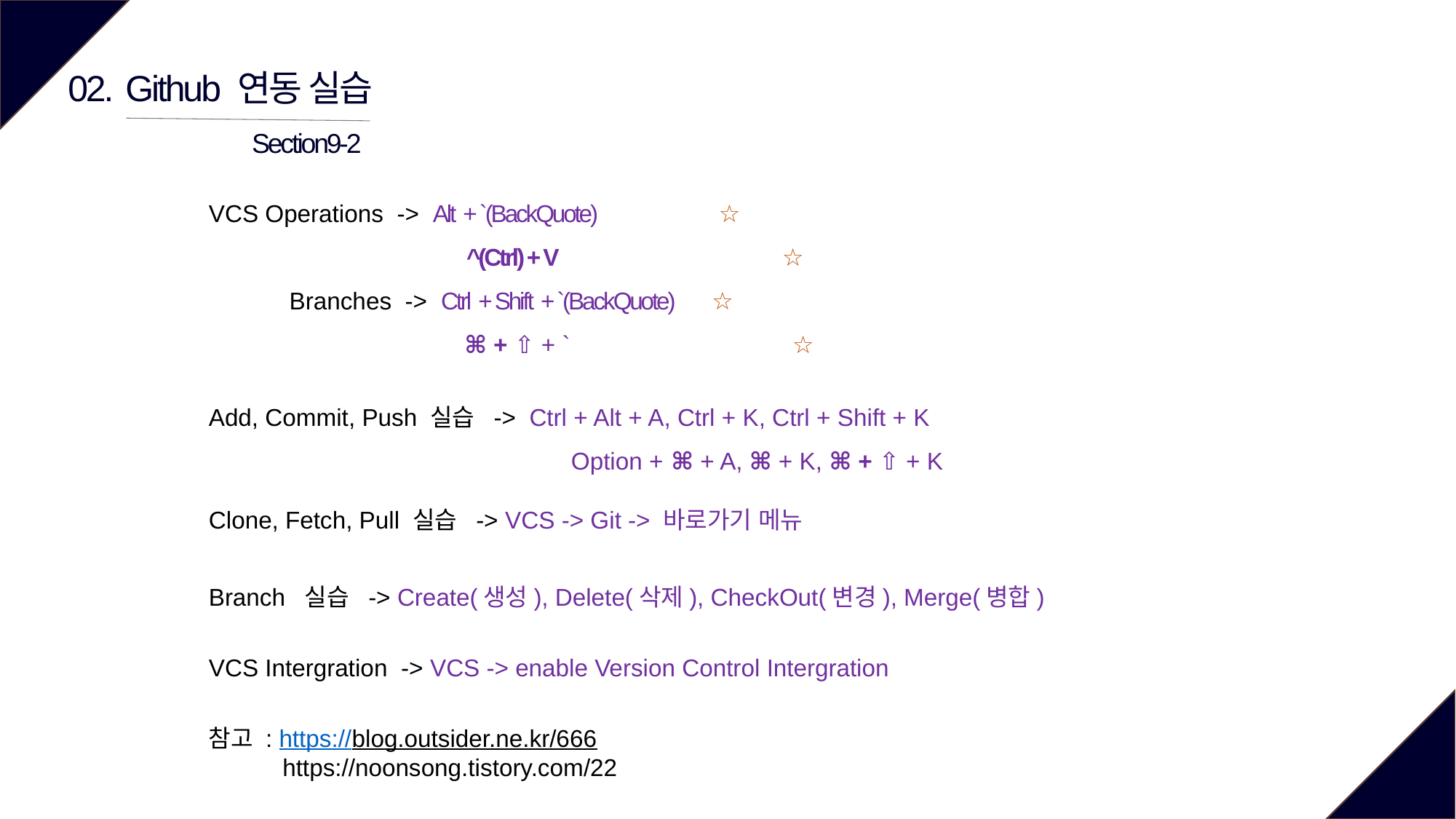

02.
Github 연동 실습
Section9-2
VCS Operations  ->  Alt  + `(BackQuote)                           ☆
                                       ^(Ctrl) + V                                                  ☆
            Branches  ->  Ctrl  + Shift  + `(BackQuote)        ☆
                                      ⌘  + ⇧ + `                                 ☆
Add, Commit, Push 실습  ->  Ctrl + Alt + A, Ctrl + K, Ctrl + Shift + K
                                                      Option + ⌘ + A, ⌘ + K, ⌘  + ⇧ + K
Clone, Fetch, Pull 실습  -> VCS -> Git -> 바로가기 메뉴
Branch  실습  -> Create(생성), Delete(삭제), CheckOut(변경), Merge(병합)
VCS Intergration  -> VCS -> enable Version Control Intergration
참고 : https://blog.outsider.ne.kr/666
           https://noonsong.tistory.com/22